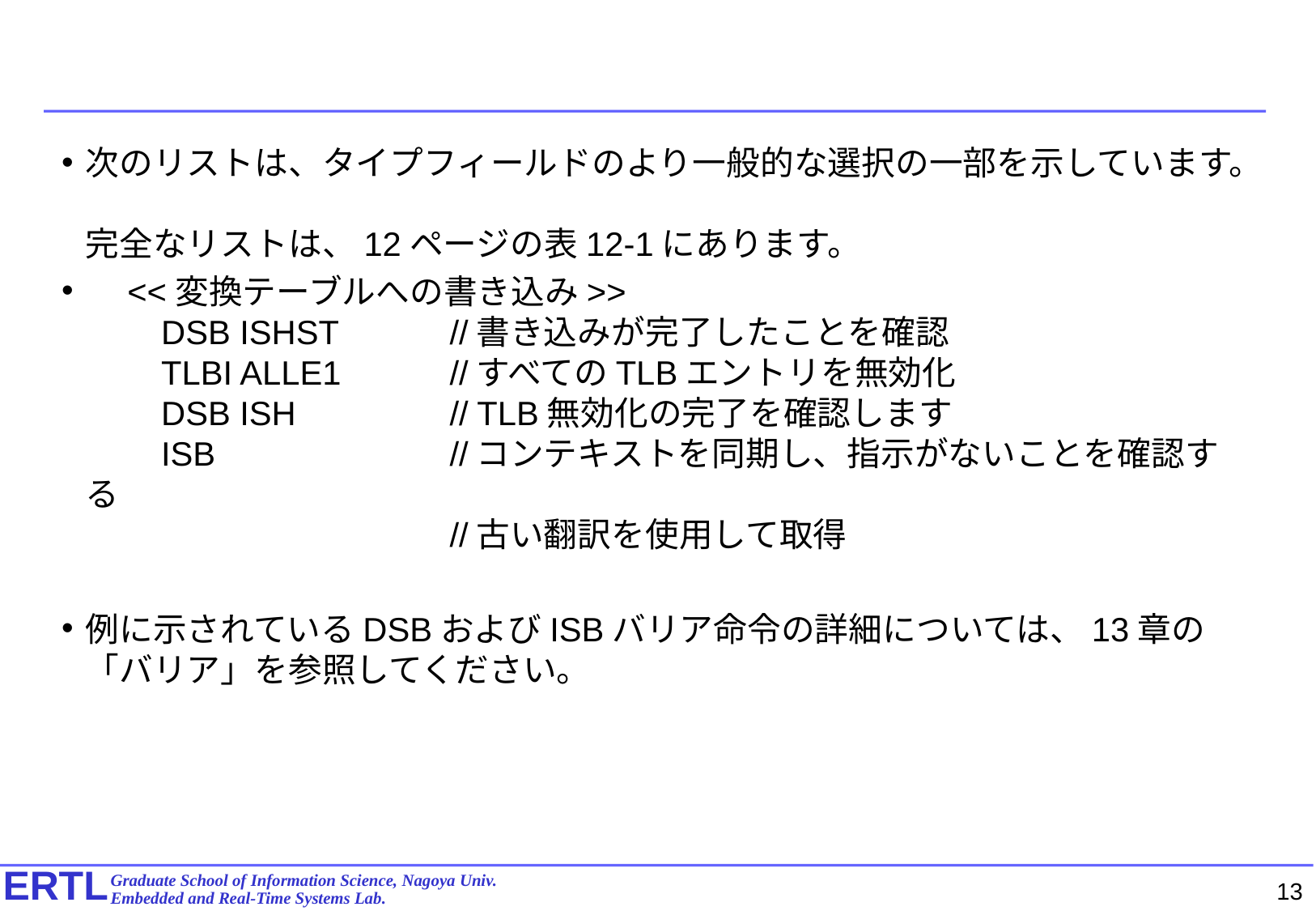

#
次のリストは、タイプフィールドのより一般的な選択の一部を示しています。
完全なリストは、12ページの表12-1にあります。
　<<変換テーブルへの書き込み>>
　　DSB ISHST	//書き込みが完了したことを確認
　　TLBI ALLE1	//すべてのTLBエントリを無効化
　　DSB ISH		// TLB無効化の完了を確認します
　　ISB		//コンテキストを同期し、指示がないことを確認する
　　　　		//古い翻訳を使用して取得

例に示されているDSBおよびISBバリア命令の詳細については、13章の「バリア」を参照してください。
13